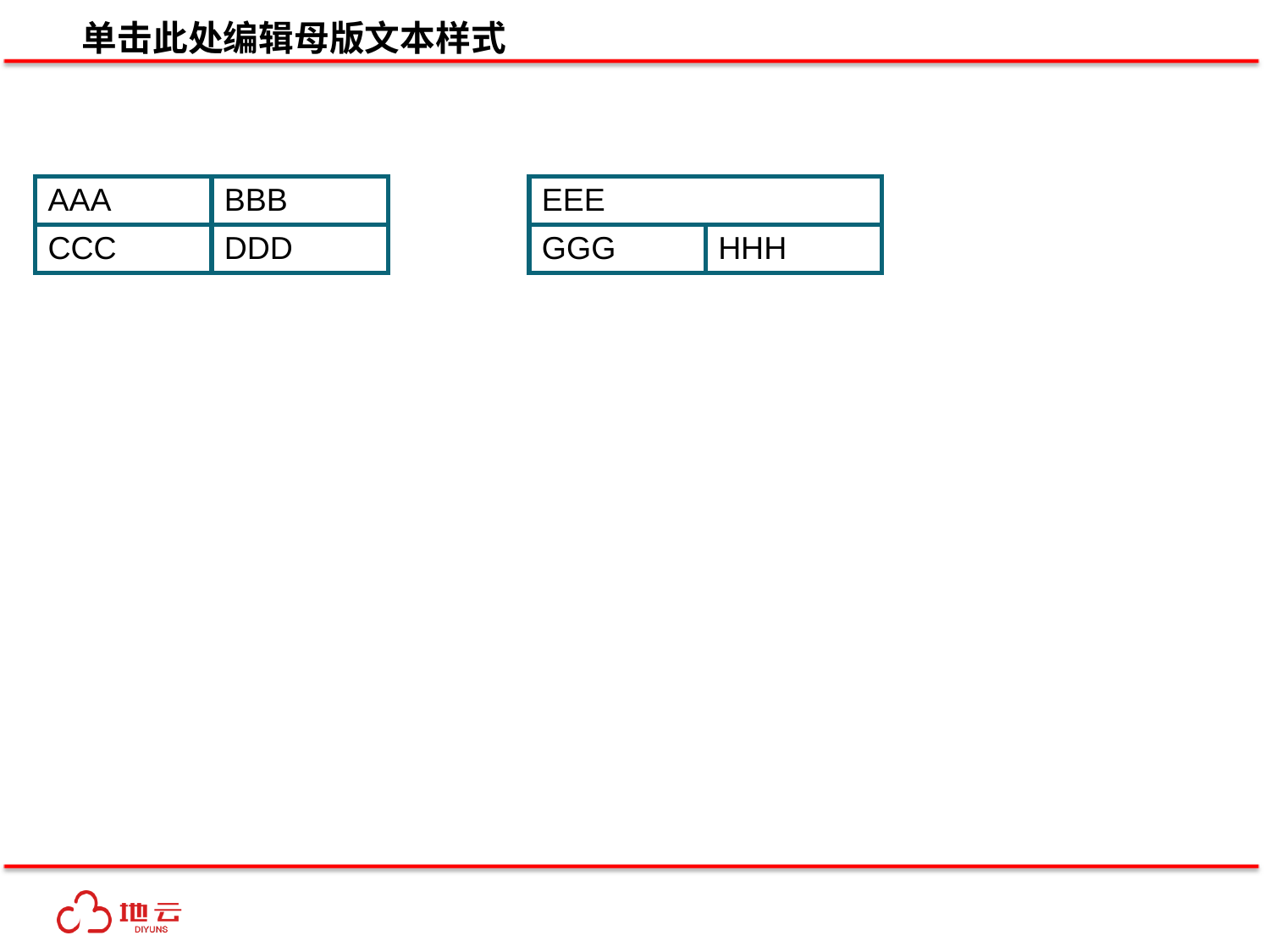

单击此处编辑母版文本样式
| AAA | BBB |
| --- | --- |
| CCC | DDD |
| EEE |  |
| --- | --- |
| GGG | HHH |